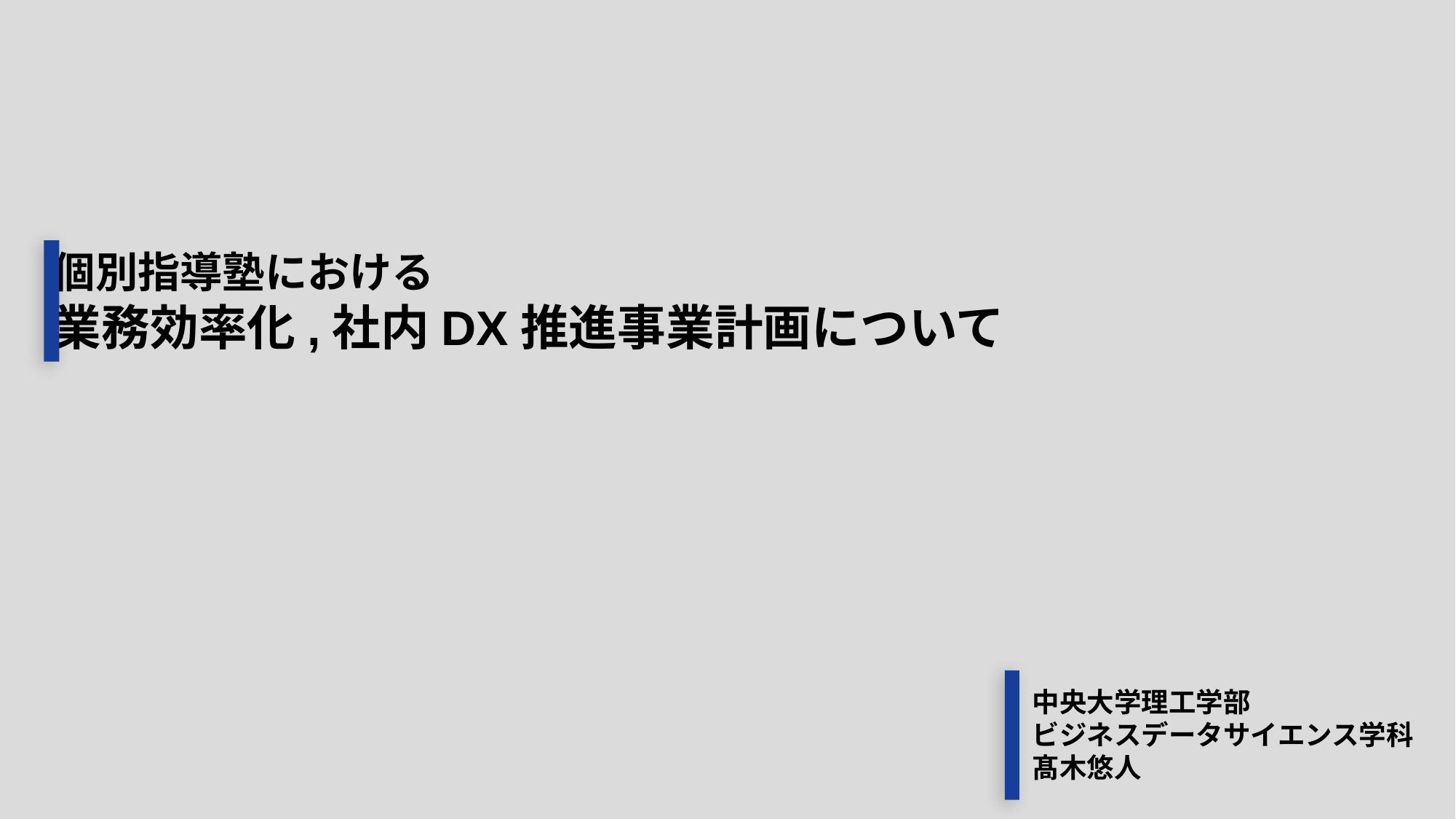

個別指導塾における
業務効率化,社内DX推進事業計画について

中央大学理工学部
ビジネスデータサイエンス学科
髙木悠人